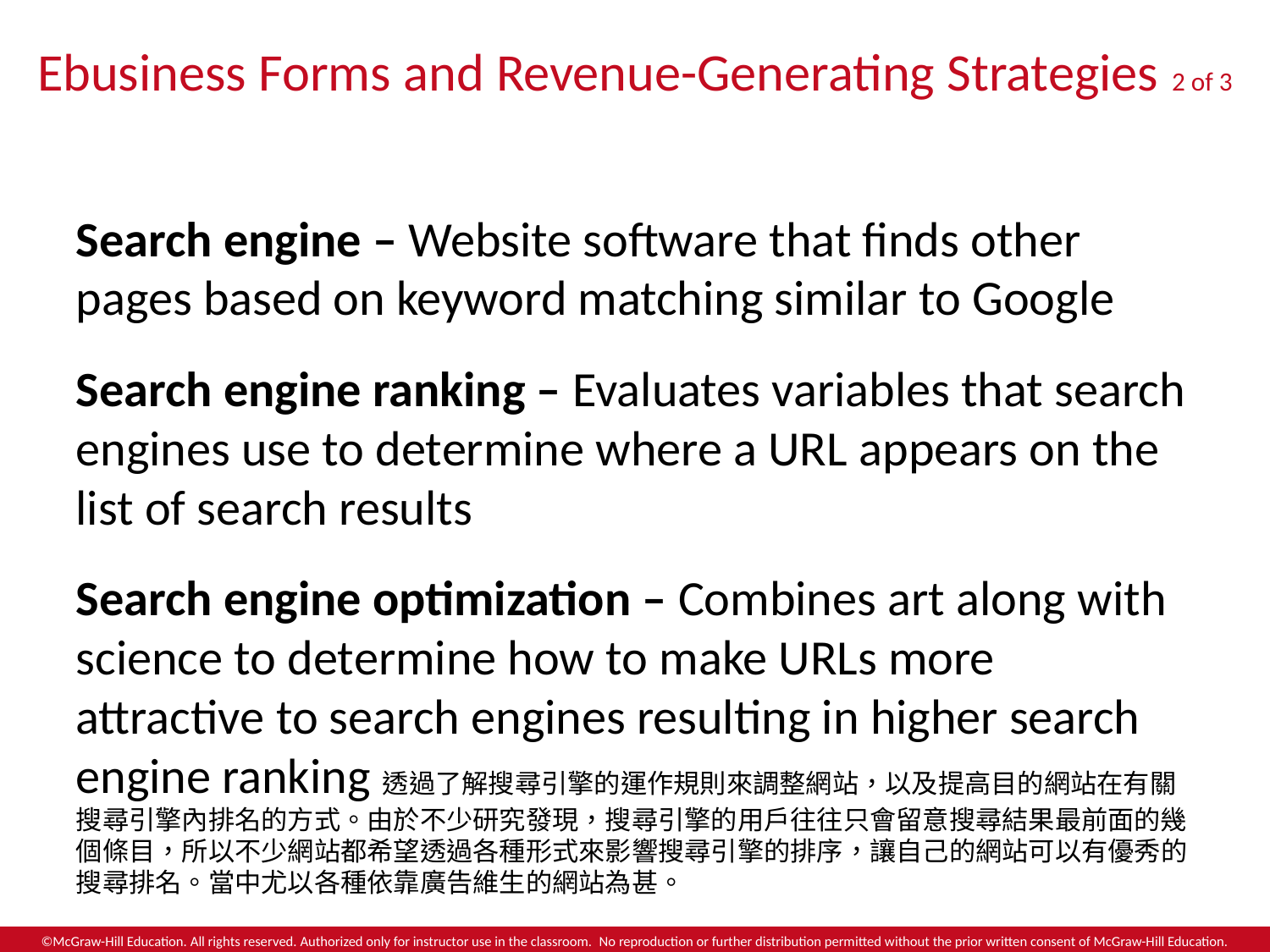

# Ebusiness Forms and Revenue-Generating Strategies 2 of 3
Search engine – Website software that finds other pages based on keyword matching similar to Google
Search engine ranking – Evaluates variables that search engines use to determine where a URL appears on the list of search results
Search engine optimization – Combines art along with science to determine how to make URLs more attractive to search engines resulting in higher search engine ranking透過了解搜尋引擎的運作規則來調整網站，以及提高目的網站在有關搜尋引擎內排名的方式。由於不少研究發現，搜尋引擎的用戶往往只會留意搜尋結果最前面的幾個條目，所以不少網站都希望透過各種形式來影響搜尋引擎的排序，讓自己的網站可以有優秀的搜尋排名。當中尤以各種依靠廣告維生的網站為甚。